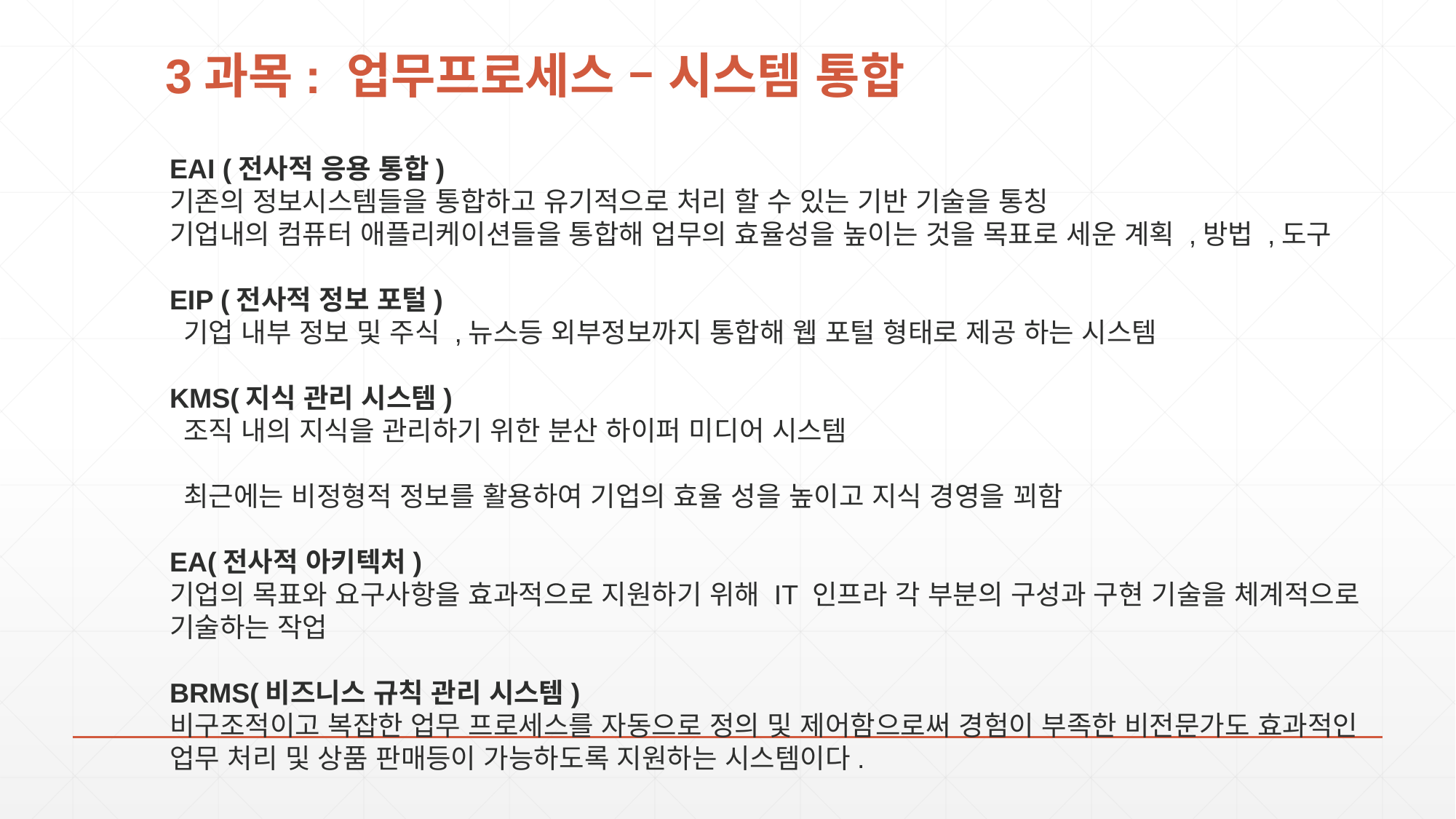

# 3과목: 업무프로세스 – 시스템 통합
EAI (전사적 응용 통합)
기존의 정보시스템들을 통합하고 유기적으로 처리 할 수 있는 기반 기술을 통칭
기업내의 컴퓨터 애플리케이션들을 통합해 업무의 효율성을 높이는 것을 목표로 세운 계획 ,방법 ,도구

EIP (전사적 정보 포털)
 기업 내부 정보 및 주식 ,뉴스등 외부정보까지 통합해 웹 포털 형태로 제공 하는 시스템

KMS(지식 관리 시스템)
 조직 내의 지식을 관리하기 위한 분산 하이퍼 미디어 시스템

 최근에는 비정형적 정보를 활용하여 기업의 효율 성을 높이고 지식 경영을 꾀함

EA(전사적 아키텍처)
기업의 목표와 요구사항을 효과적으로 지원하기 위해 IT 인프라 각 부분의 구성과 구현 기술을 체계적으로 기술하는 작업

BRMS(비즈니스 규칙 관리 시스템)
비구조적이고 복잡한 업무 프로세스를 자동으로 정의 및 제어함으로써 경험이 부족한 비전문가도 효과적인 업무 처리 및 상품 판매등이 가능하도록 지원하는 시스템이다.